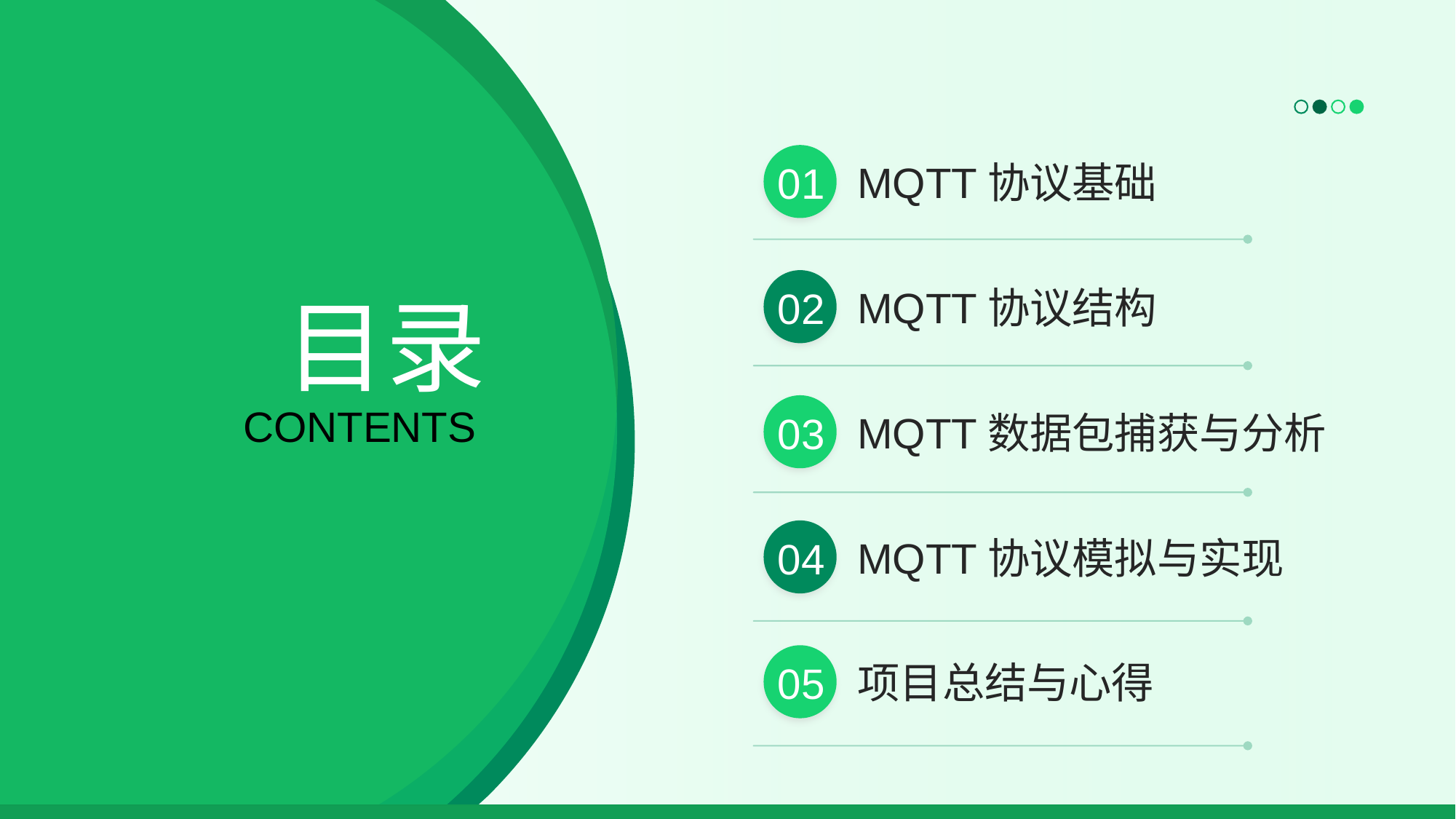

MQTT协议基础

01
MQTT协议结构

02
目录
MQTT数据包捕获与分析
CONTENTS

03
MQTT协议模拟与实现

04
项目总结与心得

05